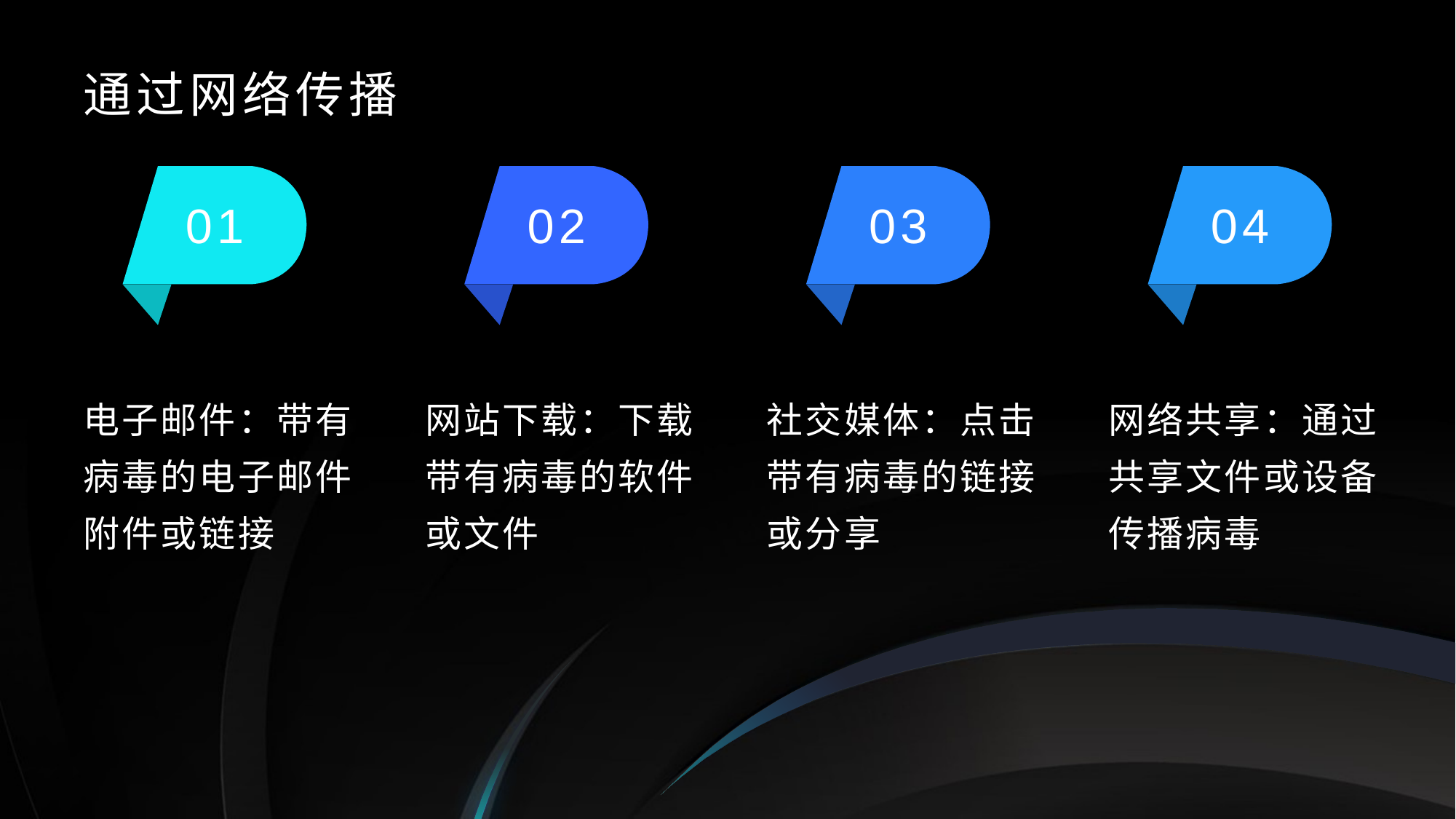

通过网络传播

01
02
03
04

电子邮件：带有病毒的电子邮件附件或链接
网站下载：下载带有病毒的软件或文件
社交媒体：点击带有病毒的链接或分享
网络共享：通过共享文件或设备传播病毒